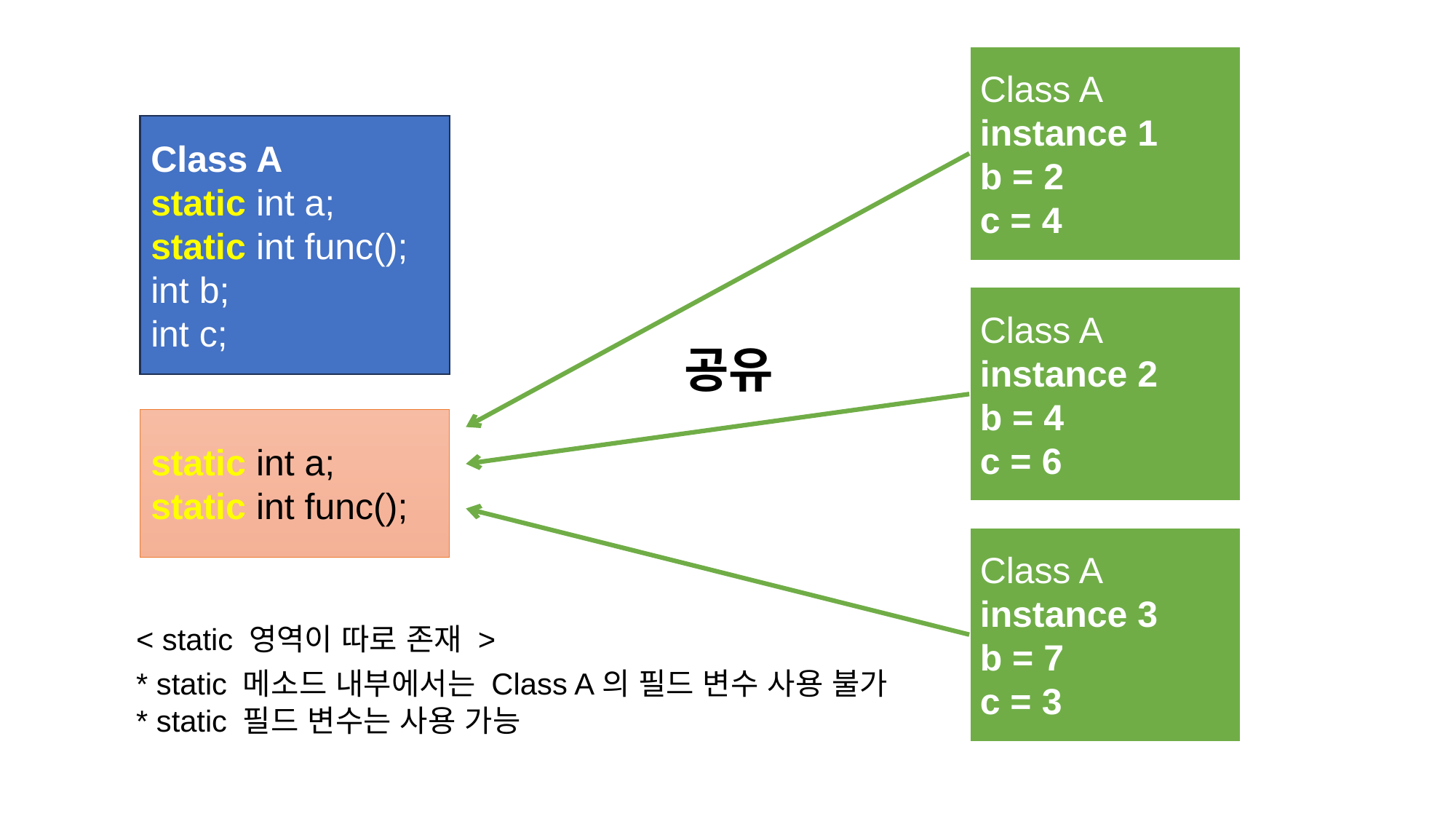

Class A
instance 1
b = 2
c = 4
Class A
static int a;
static int func();
int b;
int c;
Class A
instance 2
b = 4
c = 6
공유
static int a;
static int func();
Class A
instance 3
b = 7
c = 3
< static 영역이 따로 존재 >
* static 메소드 내부에서는 Class A의 필드 변수 사용 불가
* static 필드 변수는 사용 가능